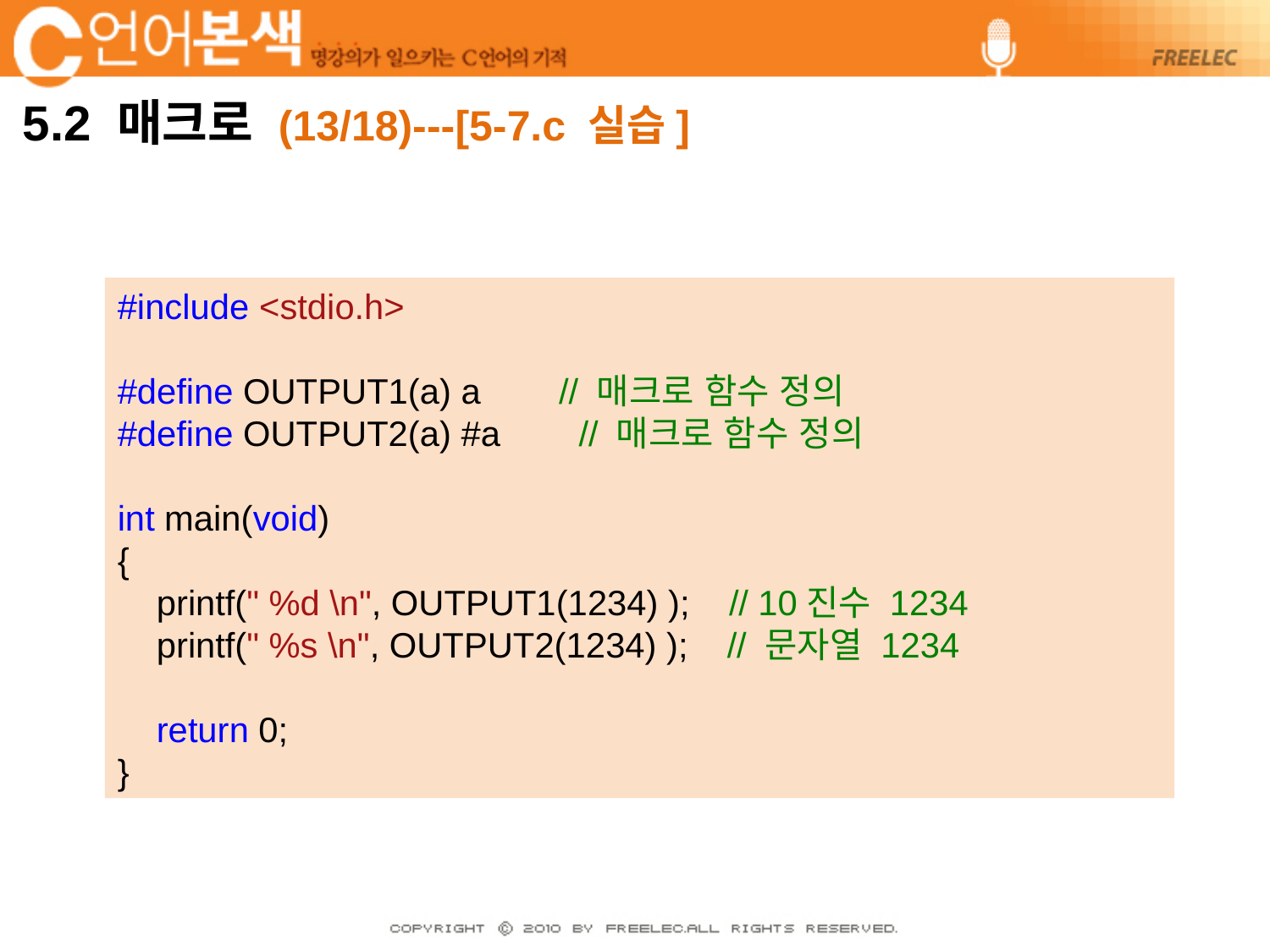

# 5.2 매크로 (13/18)---[5-7.c 실습]
#include <stdio.h>

#define OUTPUT1(a) a        // 매크로 함수 정의
#define OUTPUT2(a) #a        // 매크로 함수 정의

int main(void)
{
    printf(" %d \n", OUTPUT1(1234) );    // 10진수 1234
    printf(" %s \n", OUTPUT2(1234) );    // 문자열 1234

    return 0;
}